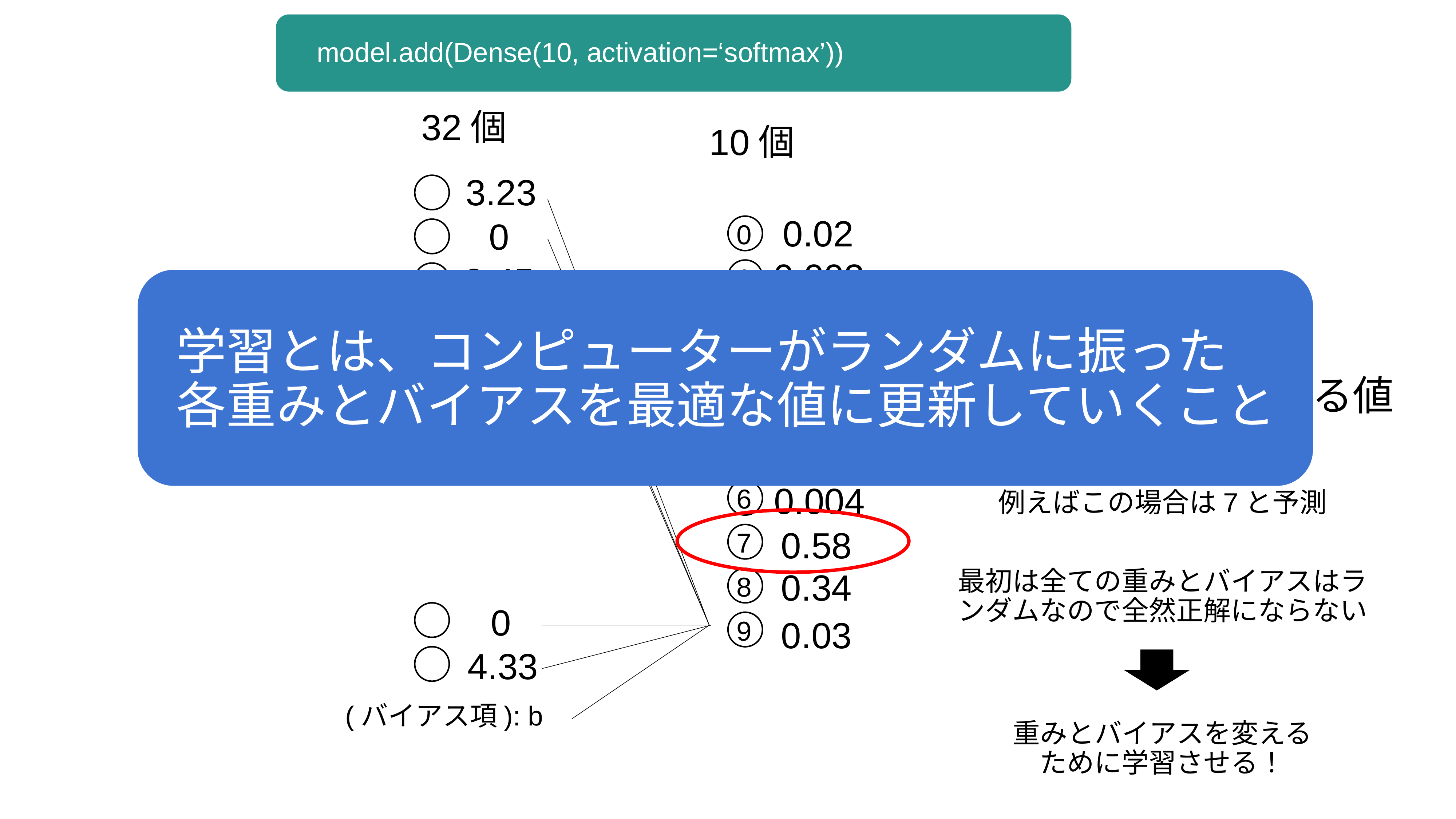

model.add(Dense(10, activation=‘softmax’))
32個
10個
3.23

0.02
0

0

0.003

8.45
1

0.007

2
学習とは、コンピューターがランダムに振った
各重みとバイアスを最適な値に更新していくこと
0.01

3
最大の確率が予測される値
0.005

4
0.001

5
0.004

6
例えばこの場合は7と予測

0.58

7
最初は全ての重みとバイアスはランダムなので全然正解にならない
0.34

8
0

0.03
9

4.33

(バイアス項): b
重みとバイアスを変えるために学習させる！